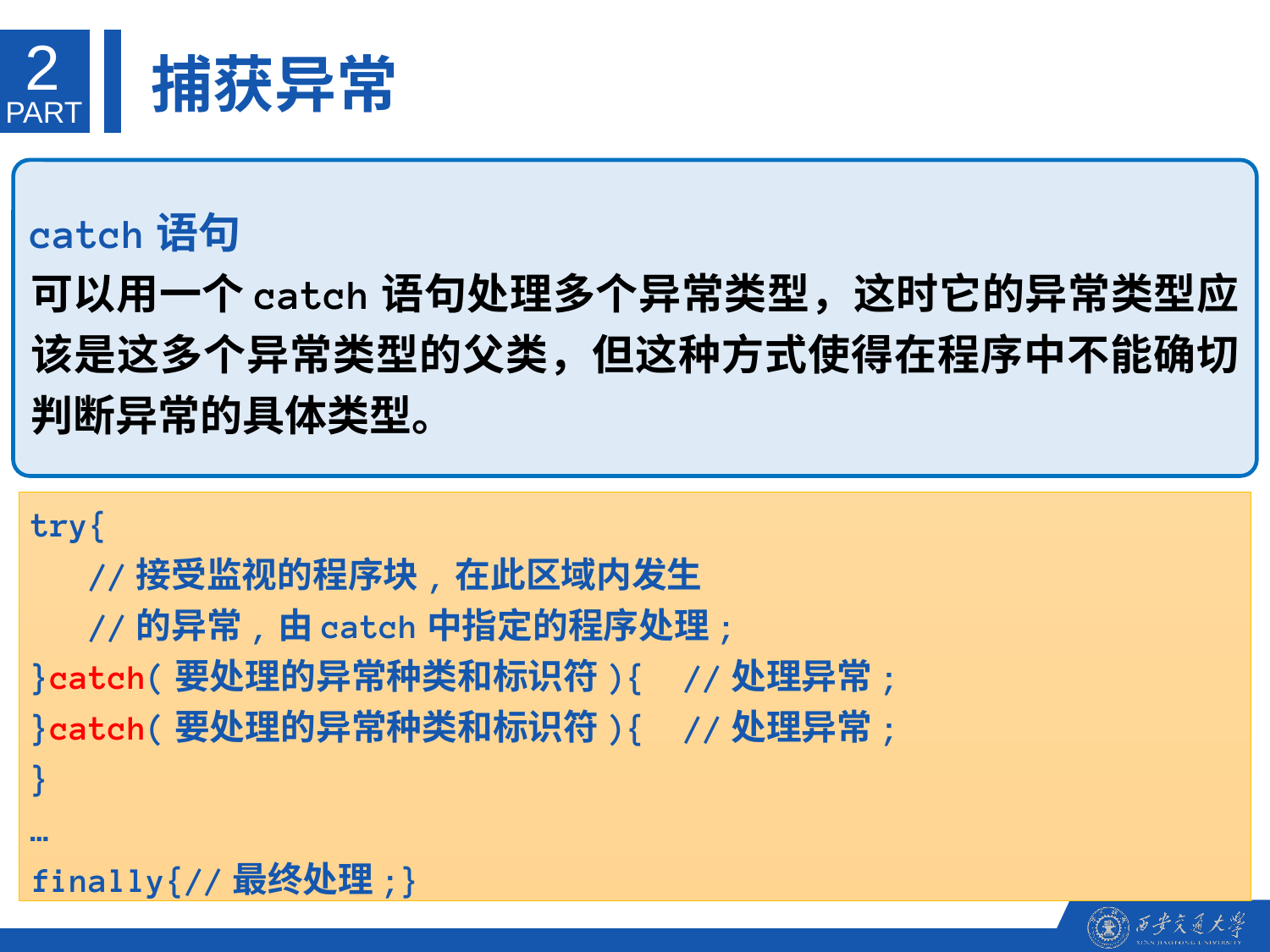

2
捕获异常
PART
catch语句
可以用一个catch语句处理多个异常类型，这时它的异常类型应该是这多个异常类型的父类，但这种方式使得在程序中不能确切判断异常的具体类型。
try{
   //接受监视的程序块,在此区域内发生
   //的异常,由catch中指定的程序处理;
}catch(要处理的异常种类和标识符){  //处理异常;
}catch(要处理的异常种类和标识符){  //处理异常;
}
…
finally{//最终处理;}